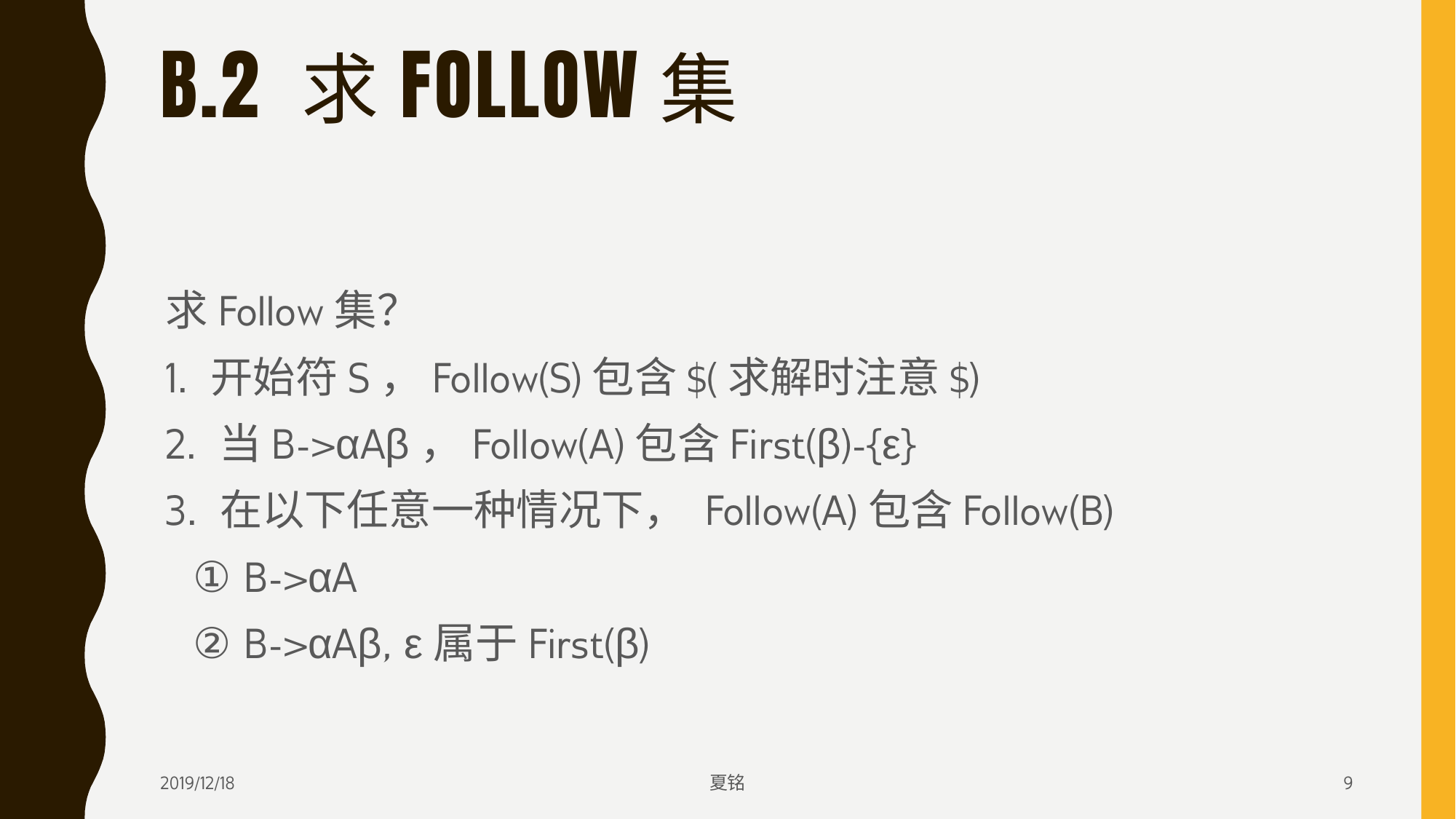

# B.2 求Follow集
求Follow集？
1. 开始符S，Follow(S)包含$(求解时注意$)
2. 当B->αAβ，Follow(A)包含First(β)-{ε}
3. 在以下任意一种情况下， Follow(A)包含Follow(B)
① B->αA
② B->αAβ, ε属于First(β)
2019/12/18
夏铭
9